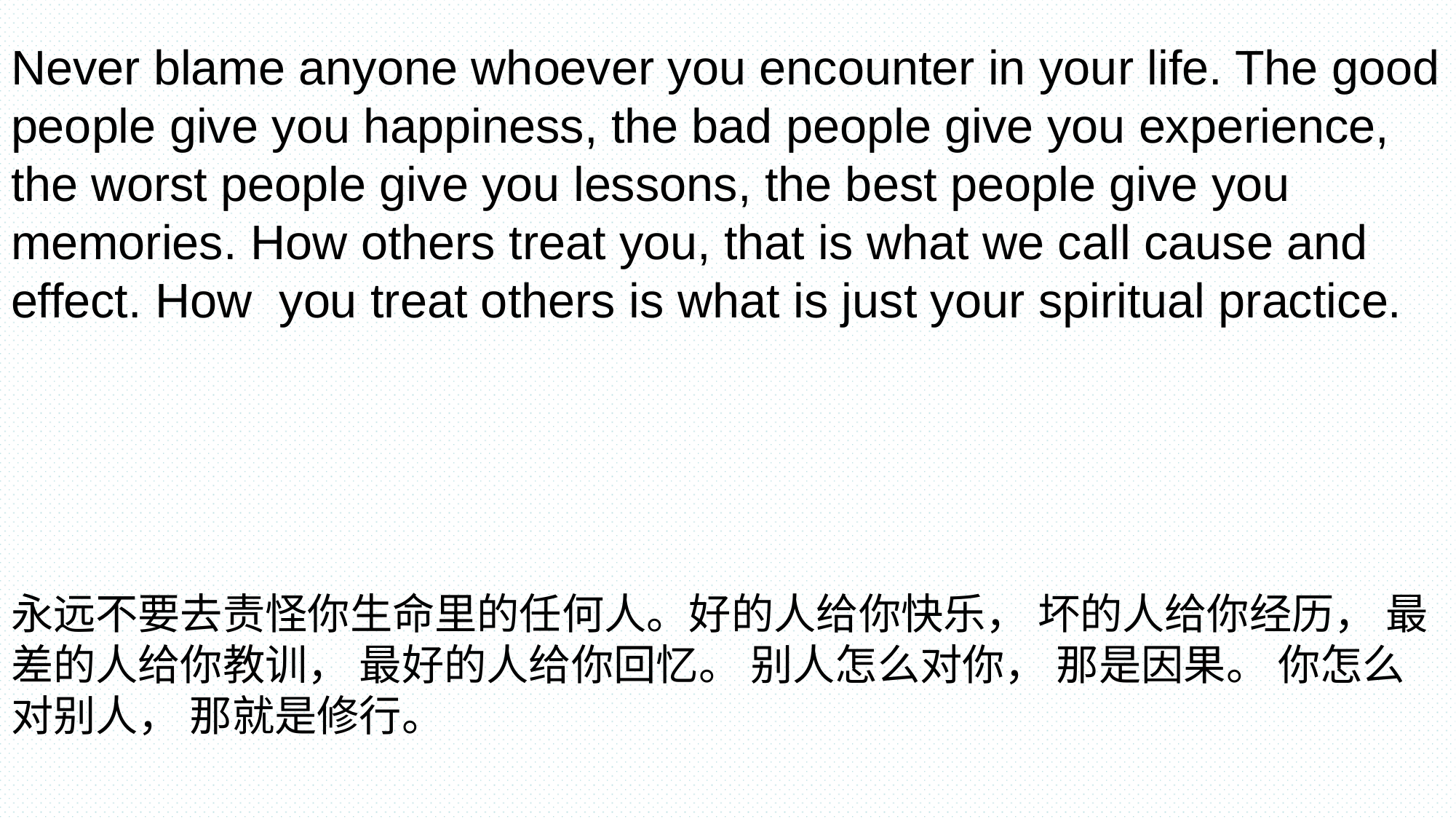

Never blame anyone whoever you encounter in your life. The good people give you happiness, the bad people give you experience, the worst people give you lessons, the best people give you memories. How others treat you, that is what we call cause and effect. How  you treat others is what is just your spiritual practice.
永远不要去责怪你生命里的任何人。好的人给你快乐， 坏的人给你经历， 最差的人给你教训， 最好的人给你回忆。 别人怎么对你， 那是因果。 你怎么对别人， 那就是修行。